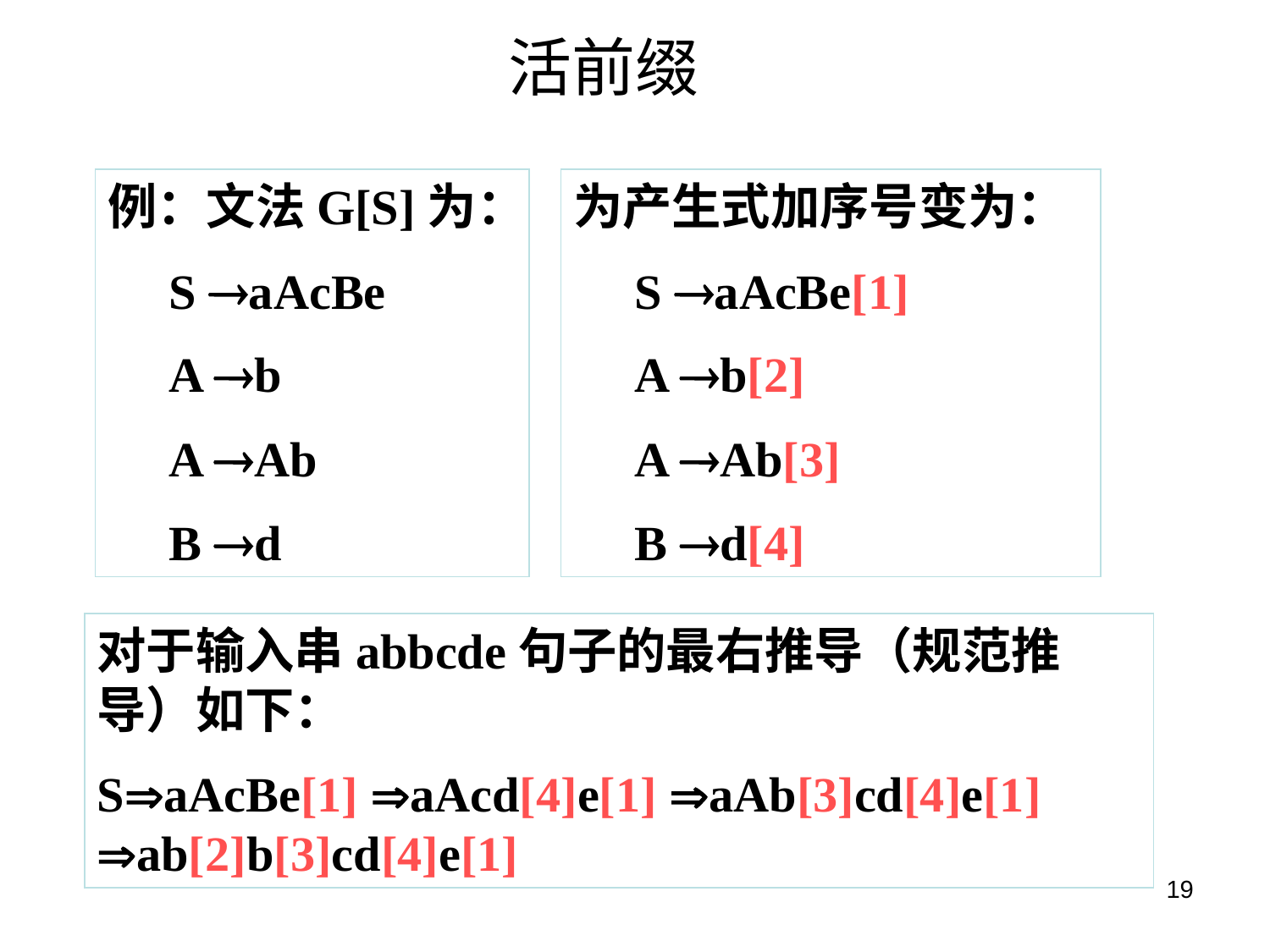

活前缀
例：文法G[S]为：
     S →aAcBe
     A →b
     A →Ab
     B →d
为产生式加序号变为：
     S →aAcBe[1]
     A →b[2]
     A →Ab[3]
     B →d[4]
对于输入串abbcde句子的最右推导（规范推导）如下：
S⇒aAcBe[1] ⇒aAcd[4]e[1] ⇒aAb[3]cd[4]e[1] ⇒ab[2]b[3]cd[4]e[1]

19